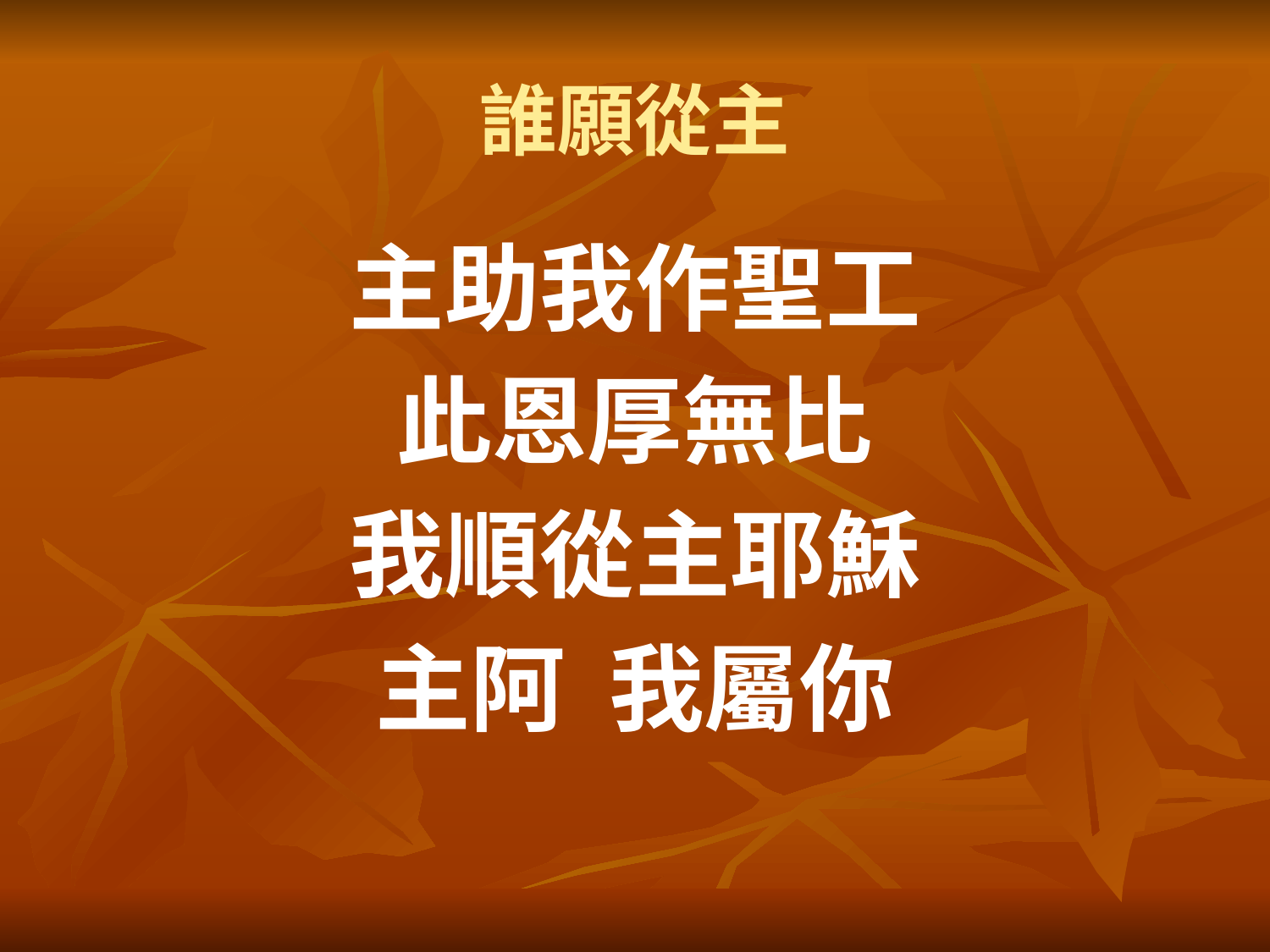

# 誰願從主
主助我作聖工
此恩厚無比
我順從主耶穌
主阿  我屬你